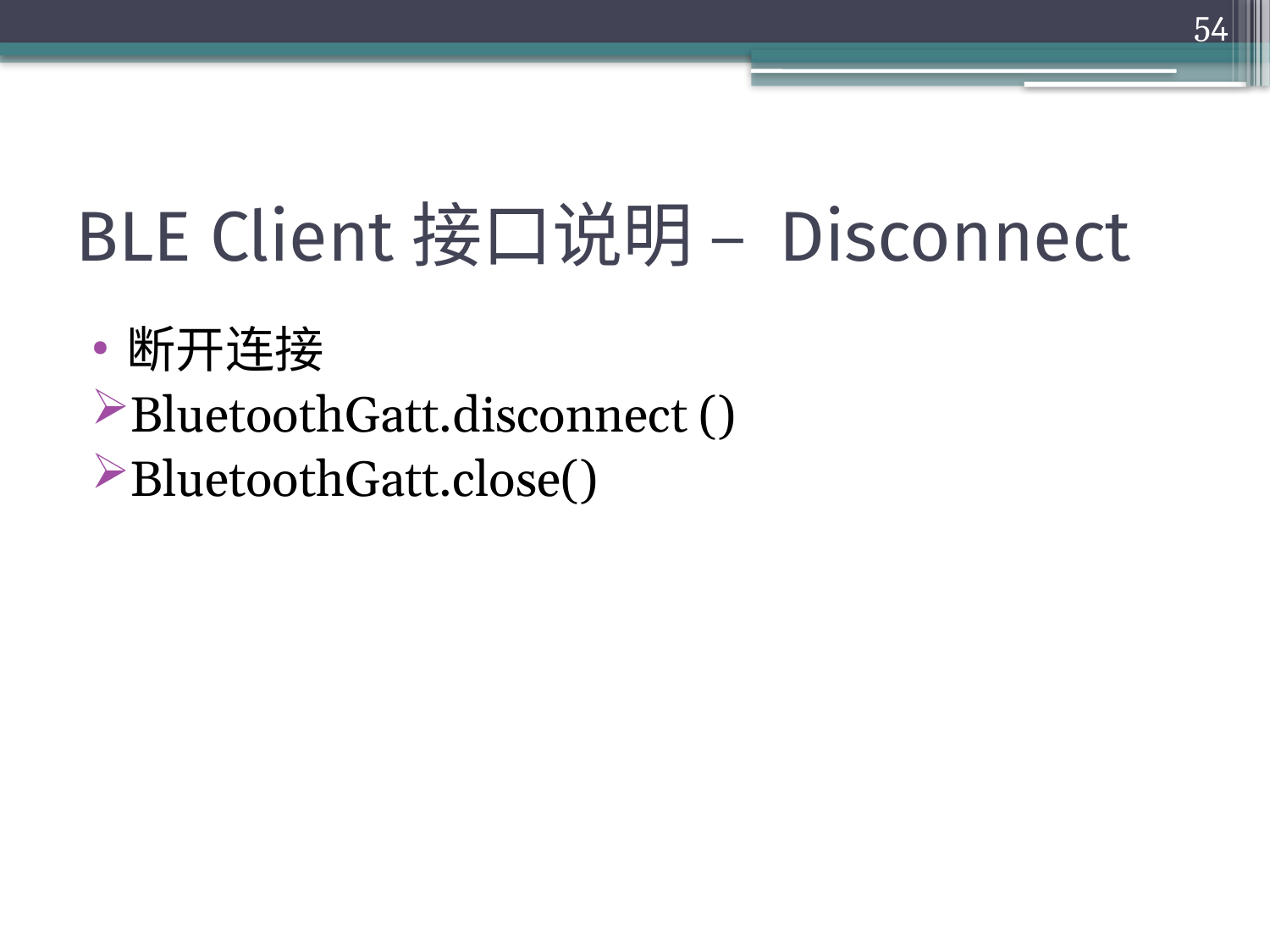

54
# BLE Client接口说明 – Disconnect
断开连接
BluetoothGatt.disconnect ()
BluetoothGatt.close()